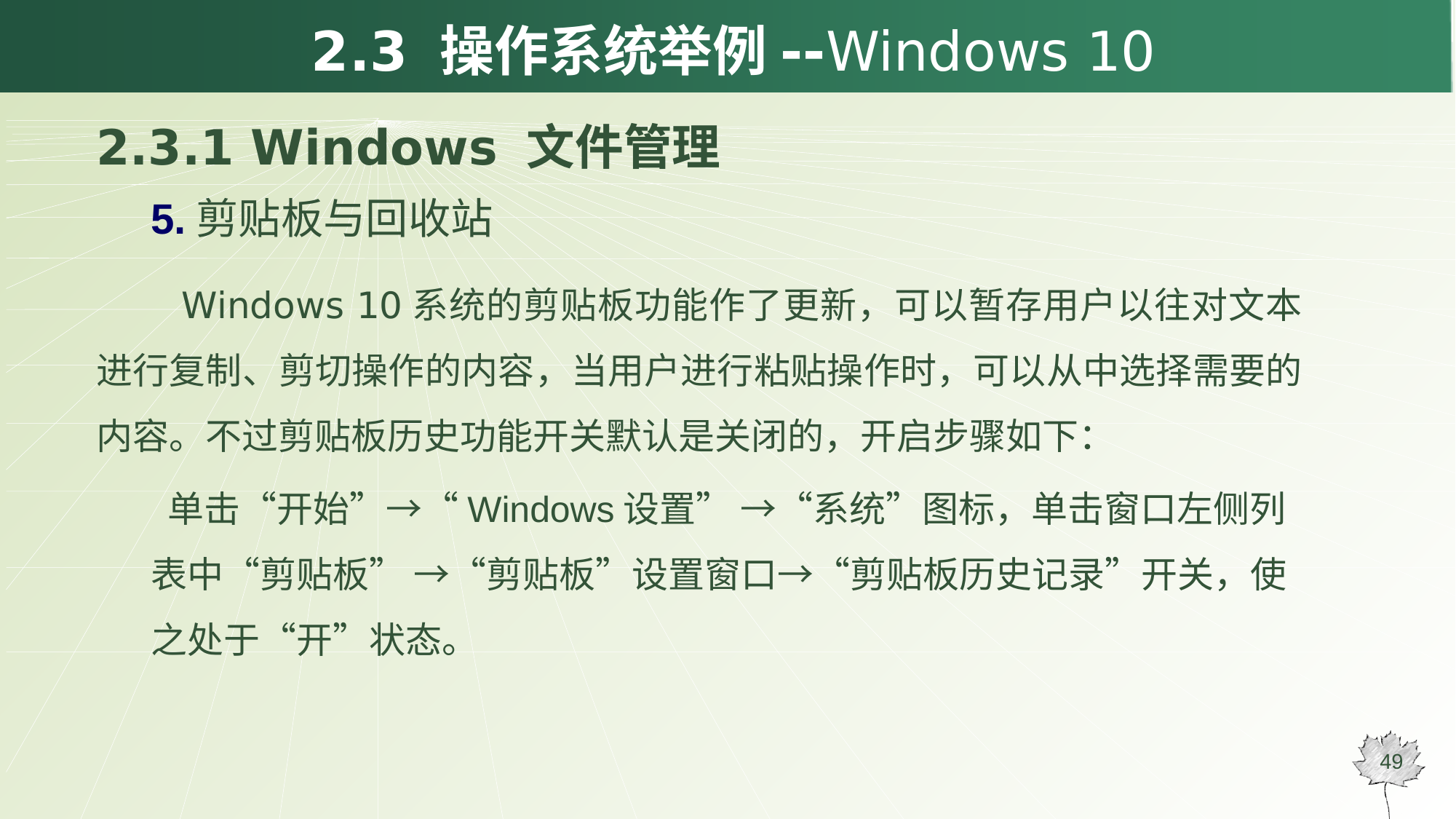

# 2.3 操作系统举例--Windows 10
2.3.1 Windows 文件管理
5.剪贴板与回收站
Windows 10系统的剪贴板功能作了更新，可以暂存用户以往对文本进行复制、剪切操作的内容，当用户进行粘贴操作时，可以从中选择需要的内容。不过剪贴板历史功能开关默认是关闭的，开启步骤如下：
 单击“开始”→“Windows设置” →“系统”图标，单击窗口左侧列表中“剪贴板” →“剪贴板”设置窗口→“剪贴板历史记录”开关，使之处于“开”状态。
49